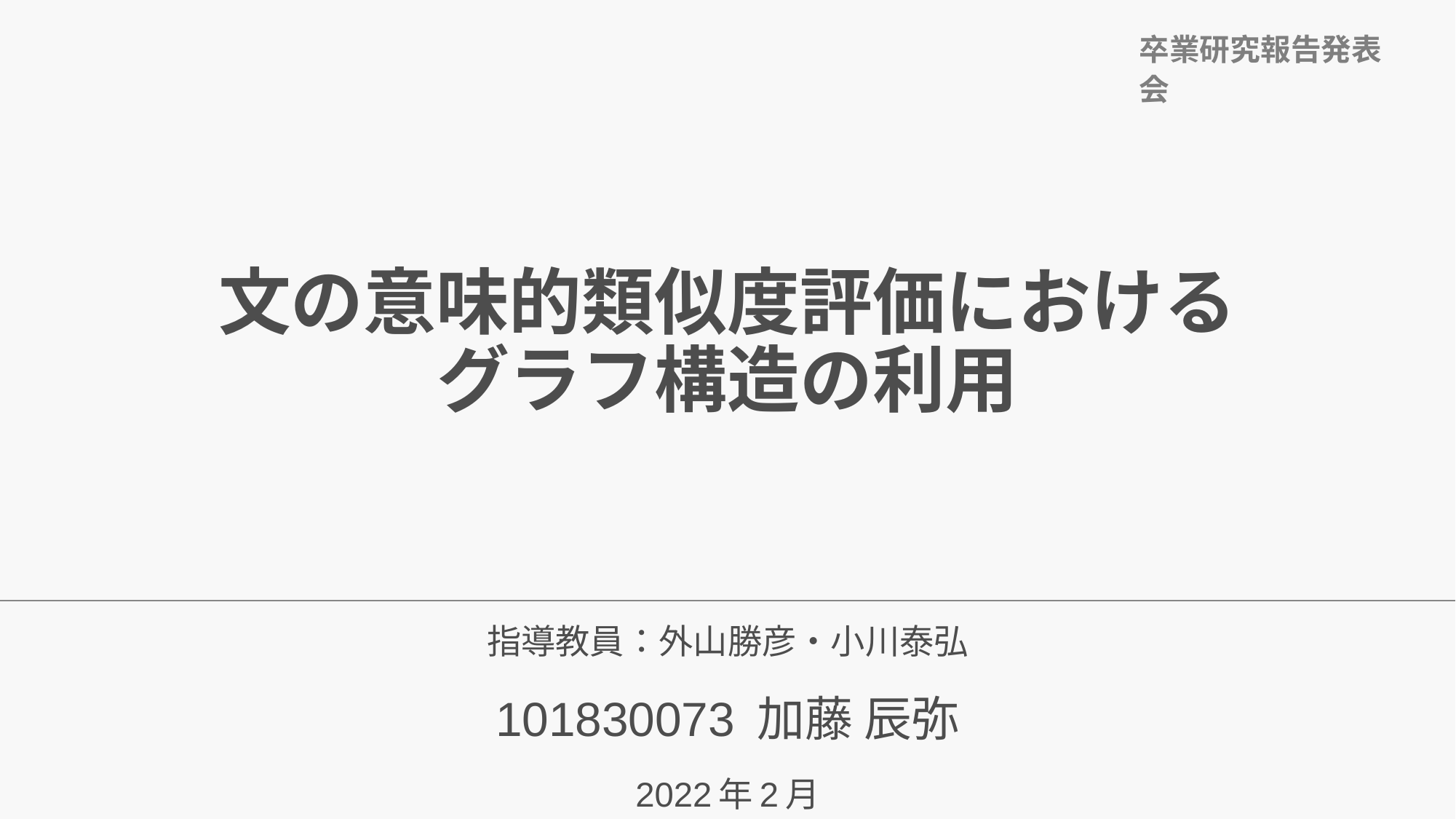

卒業研究報告発表会
# 文の意味的類似度評価におけるグラフ構造の利用
指導教員：外山勝彦・小川泰弘
101830073 加藤 辰弥
2022年2月